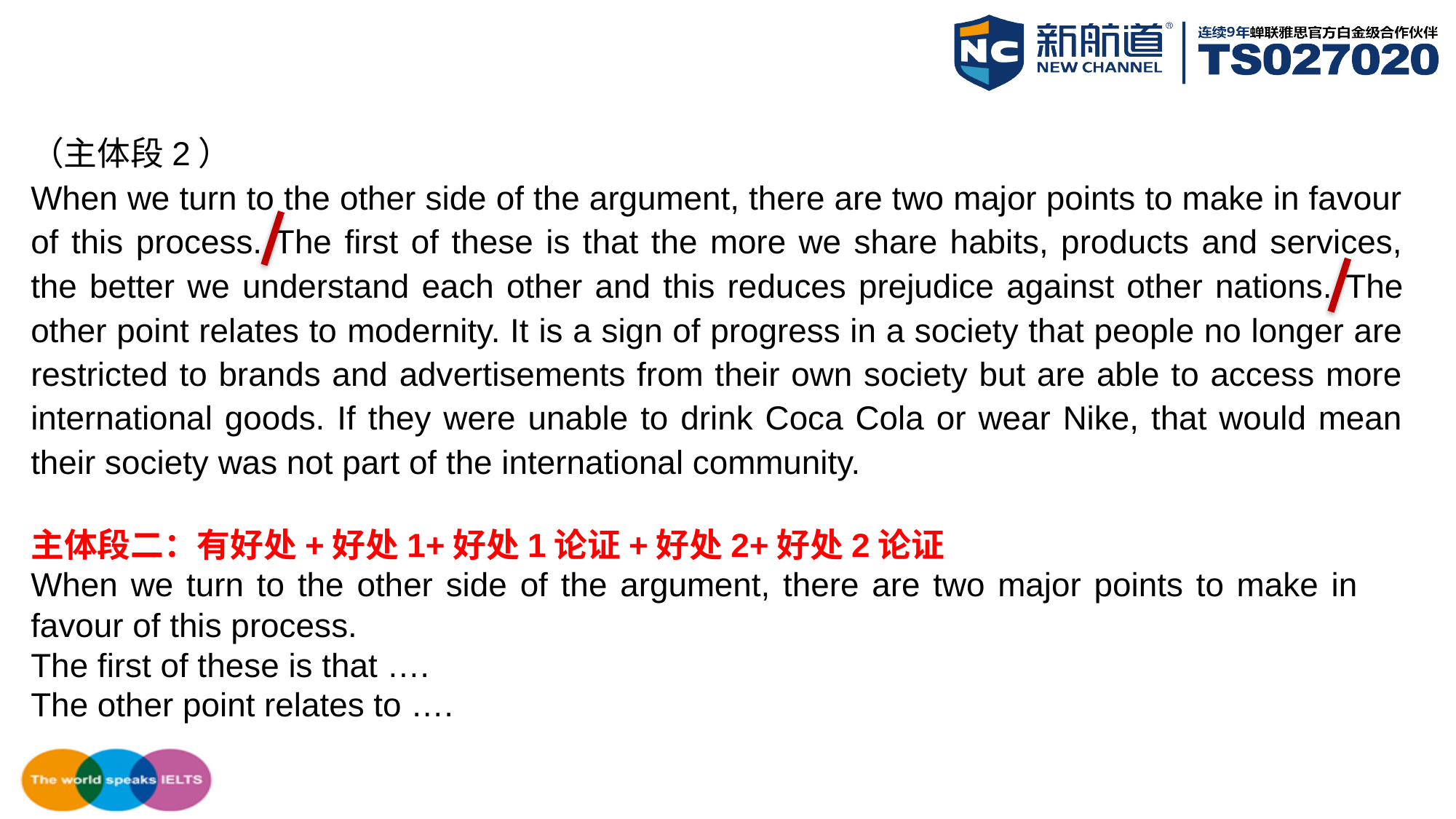

（主体段2）
When we turn to the other side of the argument, there are two major points to make in favour of this process. The first of these is that the more we share habits, products and services, the better we understand each other and this reduces prejudice against other nations. The other point relates to modernity. It is a sign of progress in a society that people no longer are restricted to brands and advertisements from their own society but are able to access more international goods. If they were unable to drink Coca Cola or wear Nike, that would mean their society was not part of the international community.
主体段二：有好处+好处1+好处1论证+好处2+好处2论证
When we turn to the other side of the argument, there are two major points to make in favour of this process.
The first of these is that ….
The other point relates to ….